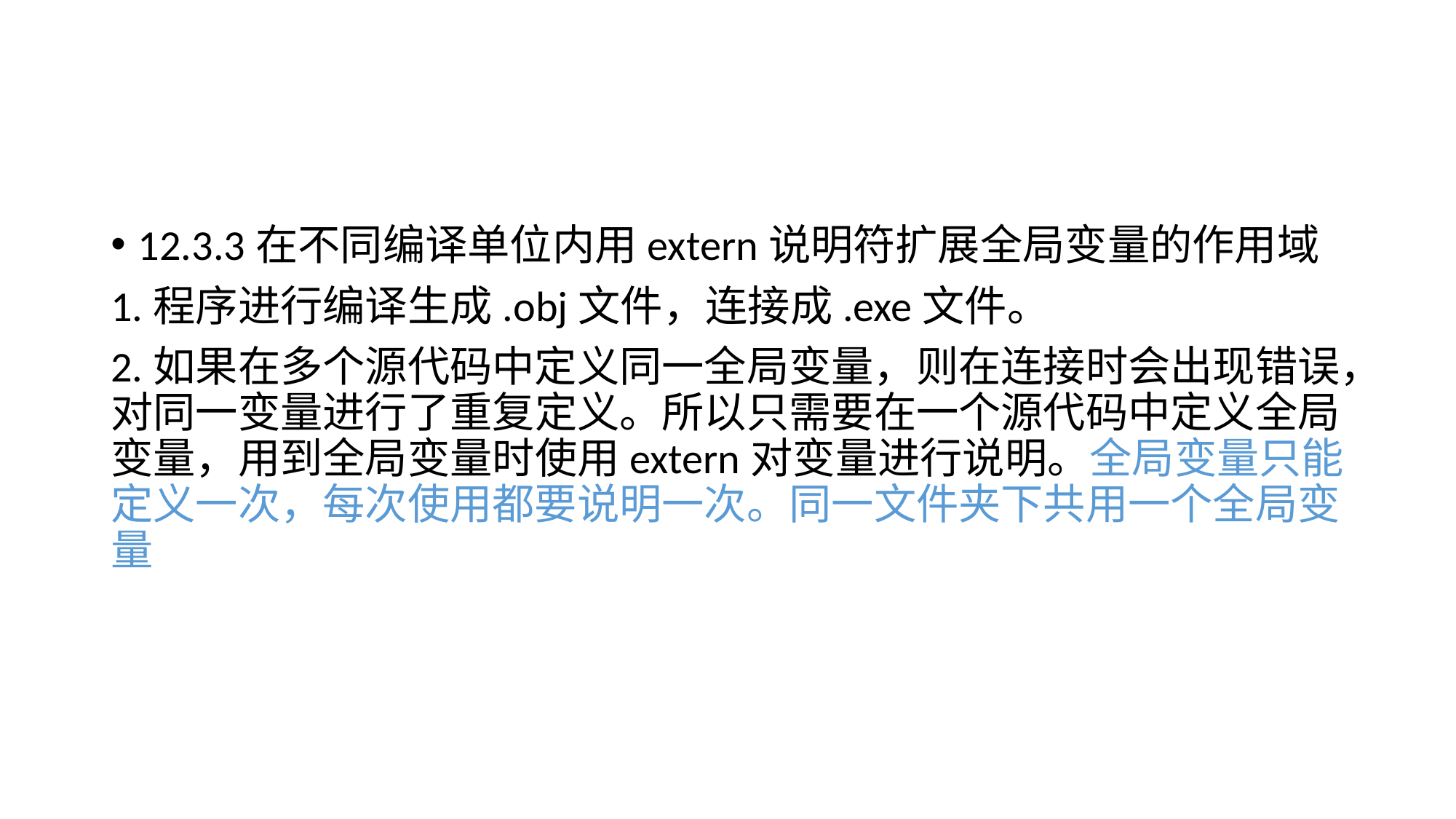

#
12.3.3在不同编译单位内用extern说明符扩展全局变量的作用域
1.程序进行编译生成.obj文件，连接成.exe文件。
2.如果在多个源代码中定义同一全局变量，则在连接时会出现错误，对同一变量进行了重复定义。所以只需要在一个源代码中定义全局变量，用到全局变量时使用extern对变量进行说明。全局变量只能定义一次，每次使用都要说明一次。同一文件夹下共用一个全局变量